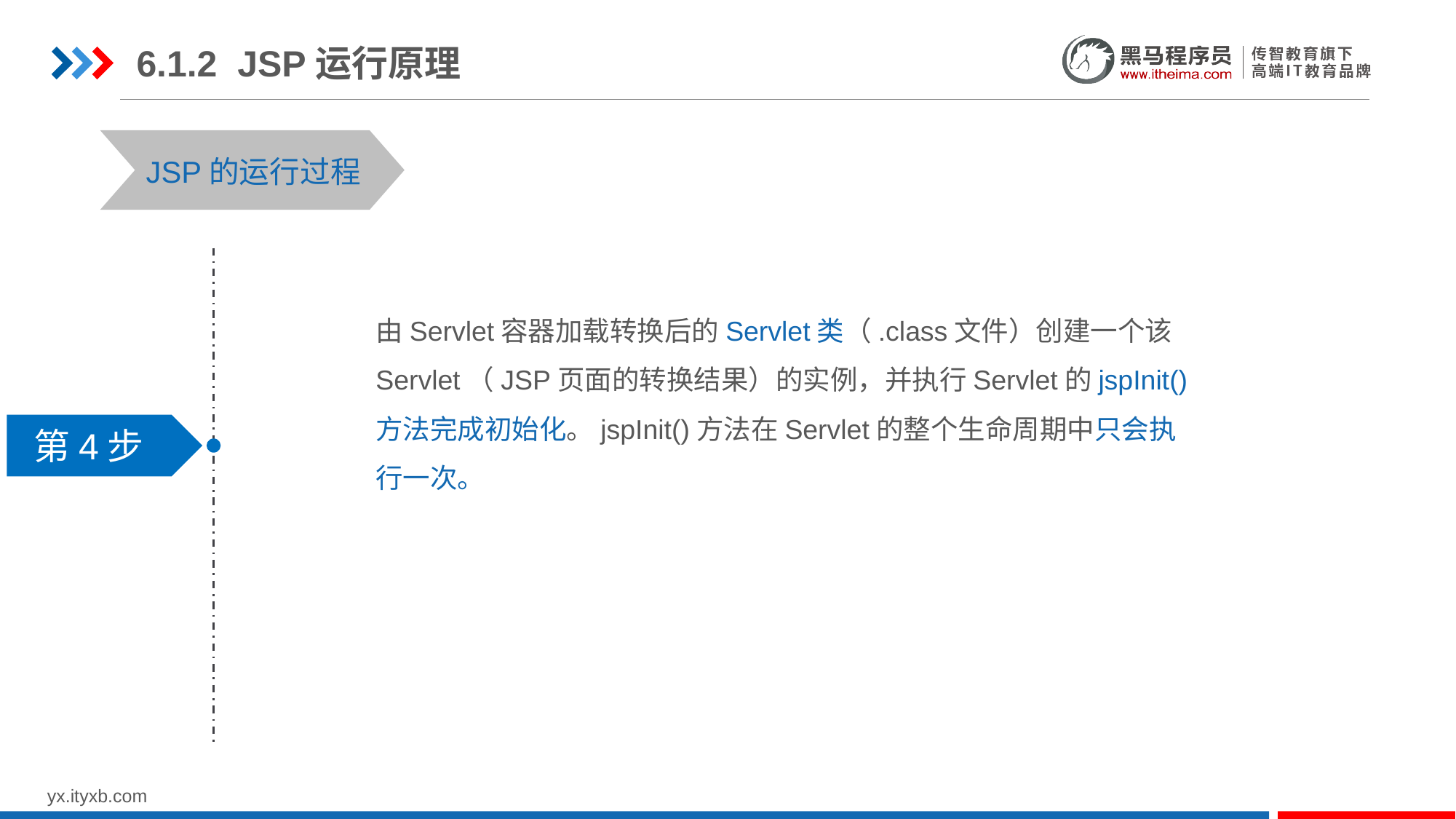

6.1.2  JSP运行原理

JSP的运行过程
由Servlet容器加载转换后的Servlet类（.class文件）创建一个该Servlet（JSP页面的转换结果）的实例，并执行Servlet的jspInit()方法完成初始化。jspInit()方法在Servlet的整个生命周期中只会执行一次。

第4步